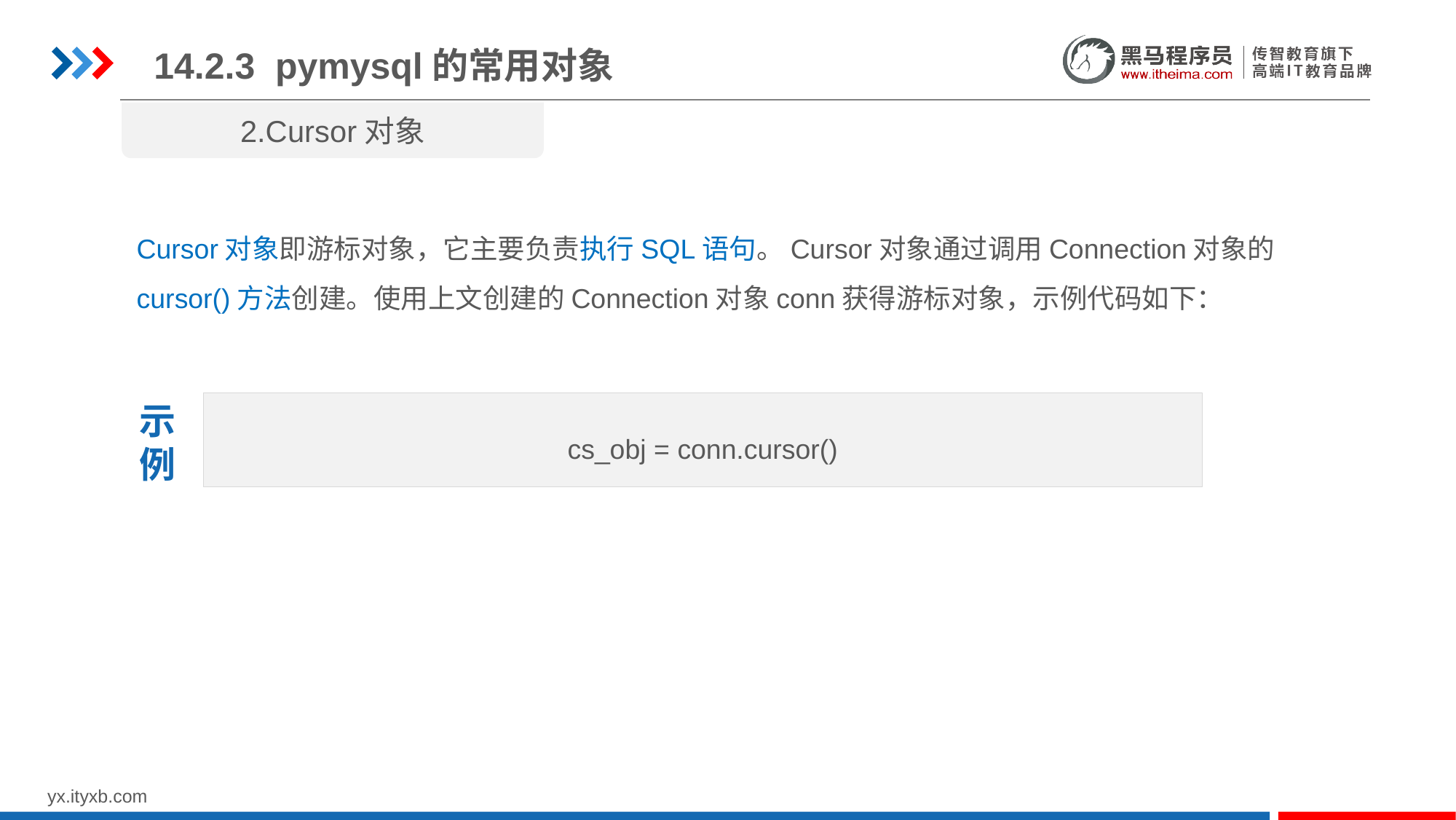

14.2.3  pymysql的常用对象

2.Cursor对象
Cursor对象即游标对象，它主要负责执行SQL语句。Cursor对象通过调用Connection对象的cursor()方法创建。使用上文创建的Connection对象conn获得游标对象，示例代码如下：
示
例
cs_obj = conn.cursor()